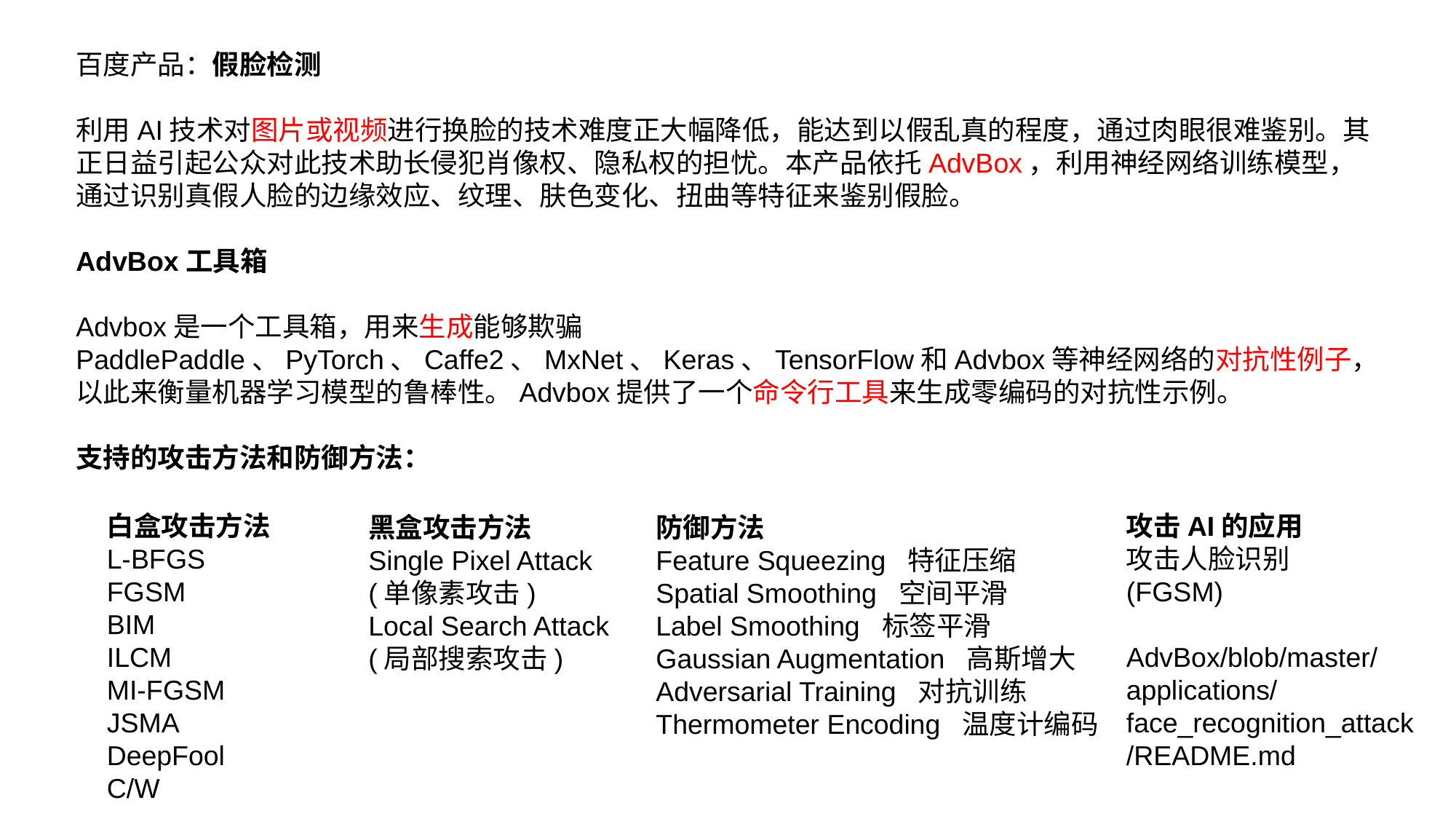

百度产品：假脸检测

利用AI技术对图片或视频进行换脸的技术难度正大幅降低，能达到以假乱真的程度，通过肉眼很难鉴别。其正日益引起公众对此技术助长侵犯肖像权、隐私权的担忧。本产品依托AdvBox，利用神经网络训练模型，通过识别真假人脸的边缘效应、纹理、肤色变化、扭曲等特征来鉴别假脸。

AdvBox工具箱

Advbox是一个工具箱，用来生成能够欺骗PaddlePaddle、PyTorch、Caffe2、MxNet、Keras、TensorFlow和Advbox等神经网络的对抗性例子，以此来衡量机器学习模型的鲁棒性。Advbox提供了一个命令行工具来生成零编码的对抗性示例。

支持的攻击方法和防御方法：

白盒攻击方法
L-BFGS
FGSM
BIM
ILCM
MI-FGSM
JSMA
DeepFool
C/W

攻击AI的应用
攻击人脸识别
(FGSM)

AdvBox/blob/master/applications/face_recognition_attack/README.md
黑盒攻击方法
Single Pixel Attack
(单像素攻击)
Local Search Attack
(局部搜索攻击)

防御方法
Feature Squeezing  特征压缩
Spatial Smoothing  空间平滑
Label Smoothing  标签平滑
Gaussian Augmentation  高斯增大
Adversarial Training  对抗训练
Thermometer Encoding  温度计编码